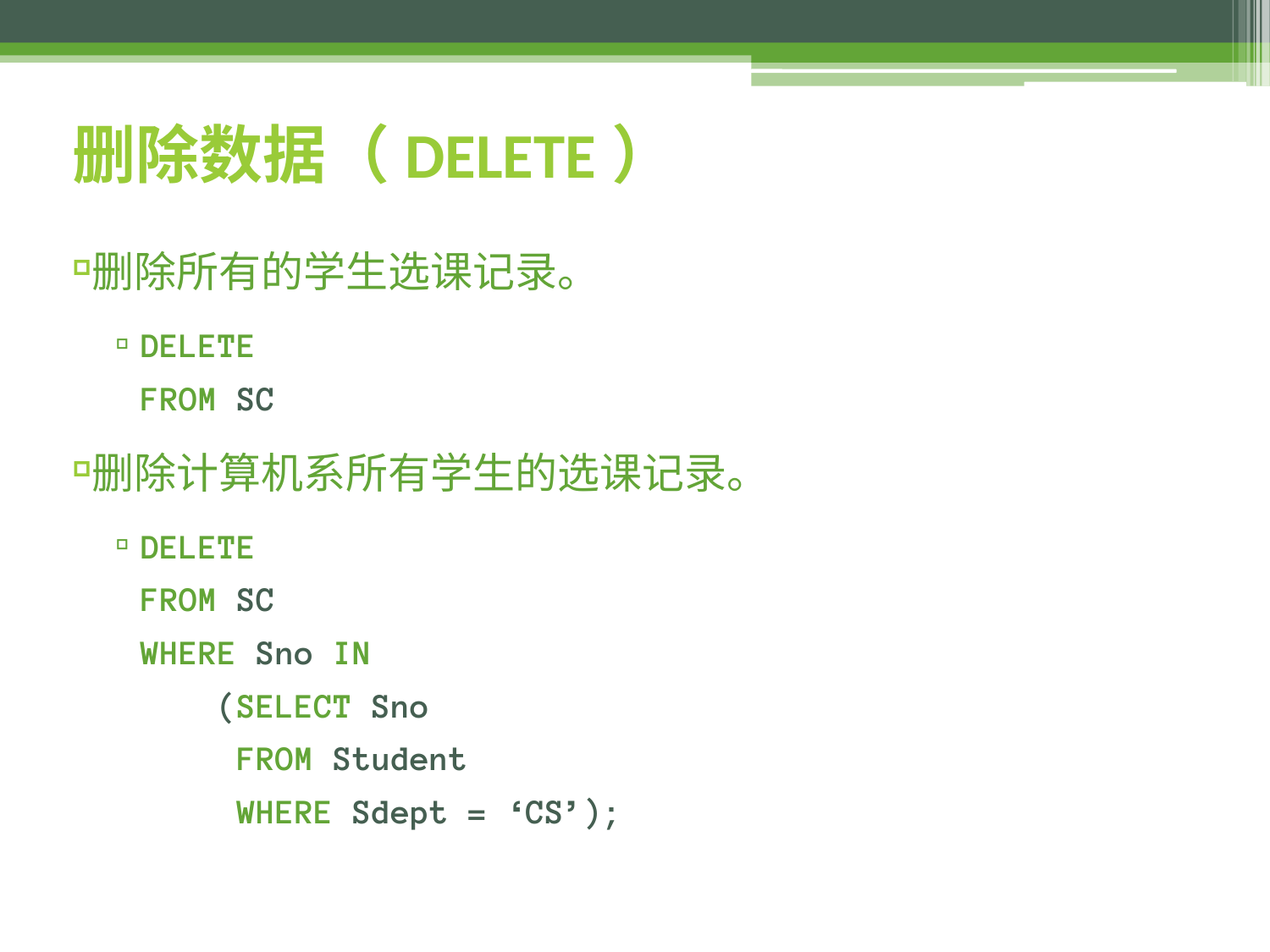

# 删除数据（DELETE）
删除所有的学生选课记录。
DELETE
FROM SC
删除计算机系所有学生的选课记录。
DELETE
FROM SC
WHERE Sno IN
    (SELECT Sno
     FROM Student
     WHERE Sdept = ‘CS’);